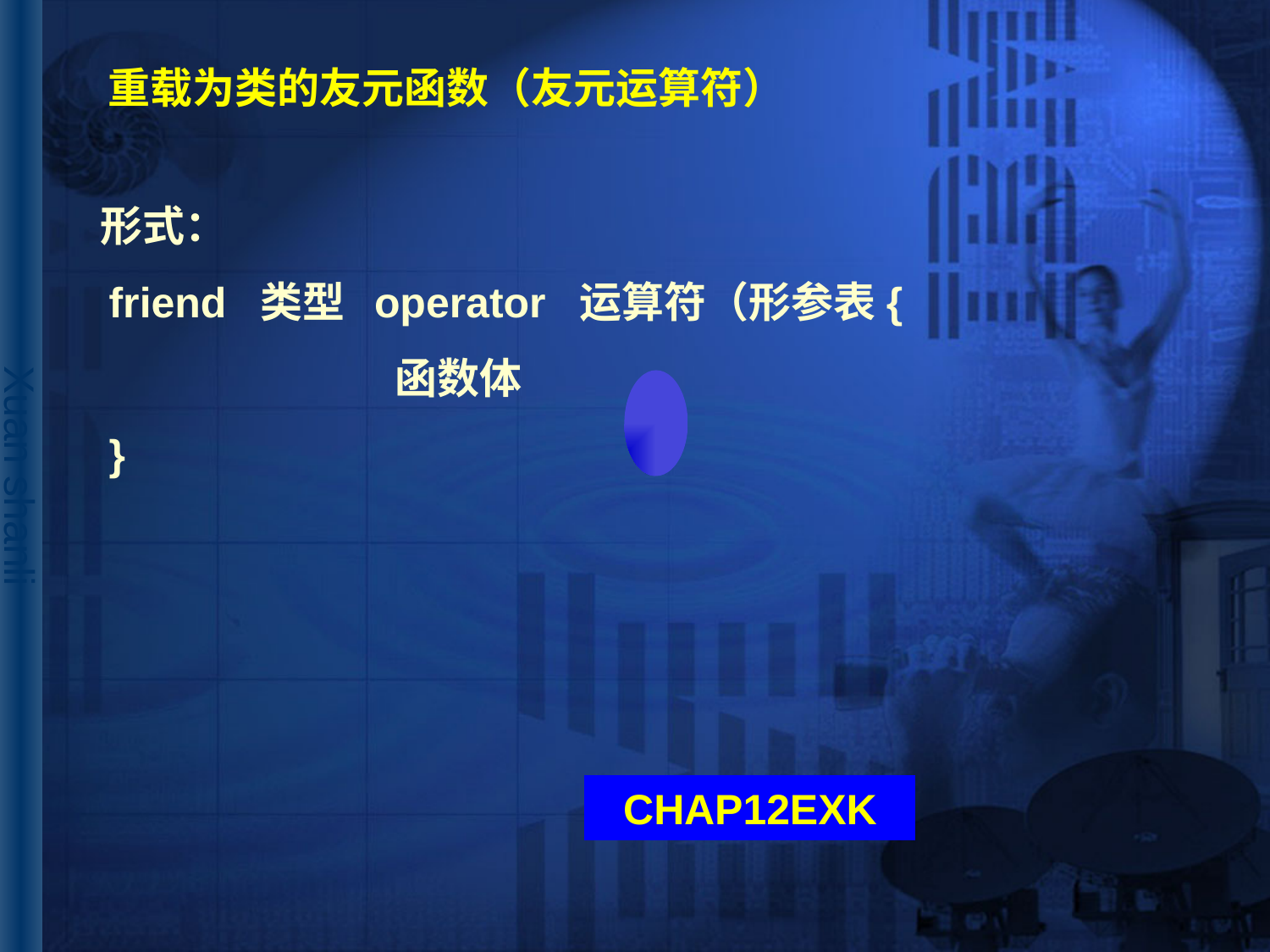

# 重载为类的友元函数（友元运算符）
        形式：
        friend  类型  operator  运算符（形参表{
			函数体
        }
CHAP12EXK